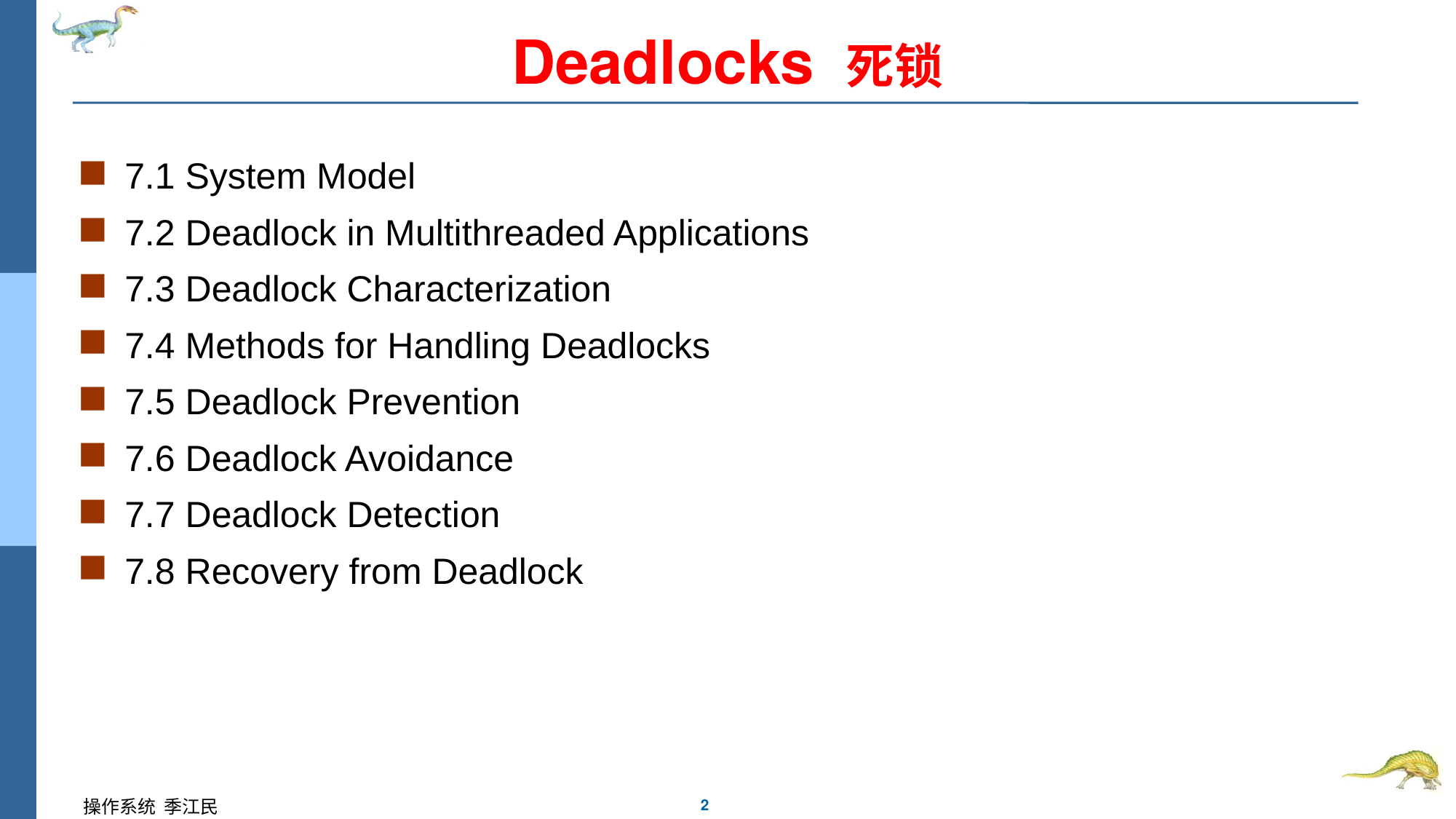

# Deadlocks 死锁
7.1 System Model
7.2 Deadlock in Multithreaded Applications
7.3 Deadlock Characterization
7.4 Methods for Handling Deadlocks
7.5 Deadlock Prevention
7.6 Deadlock Avoidance
7.7 Deadlock Detection
7.8 Recovery from Deadlock